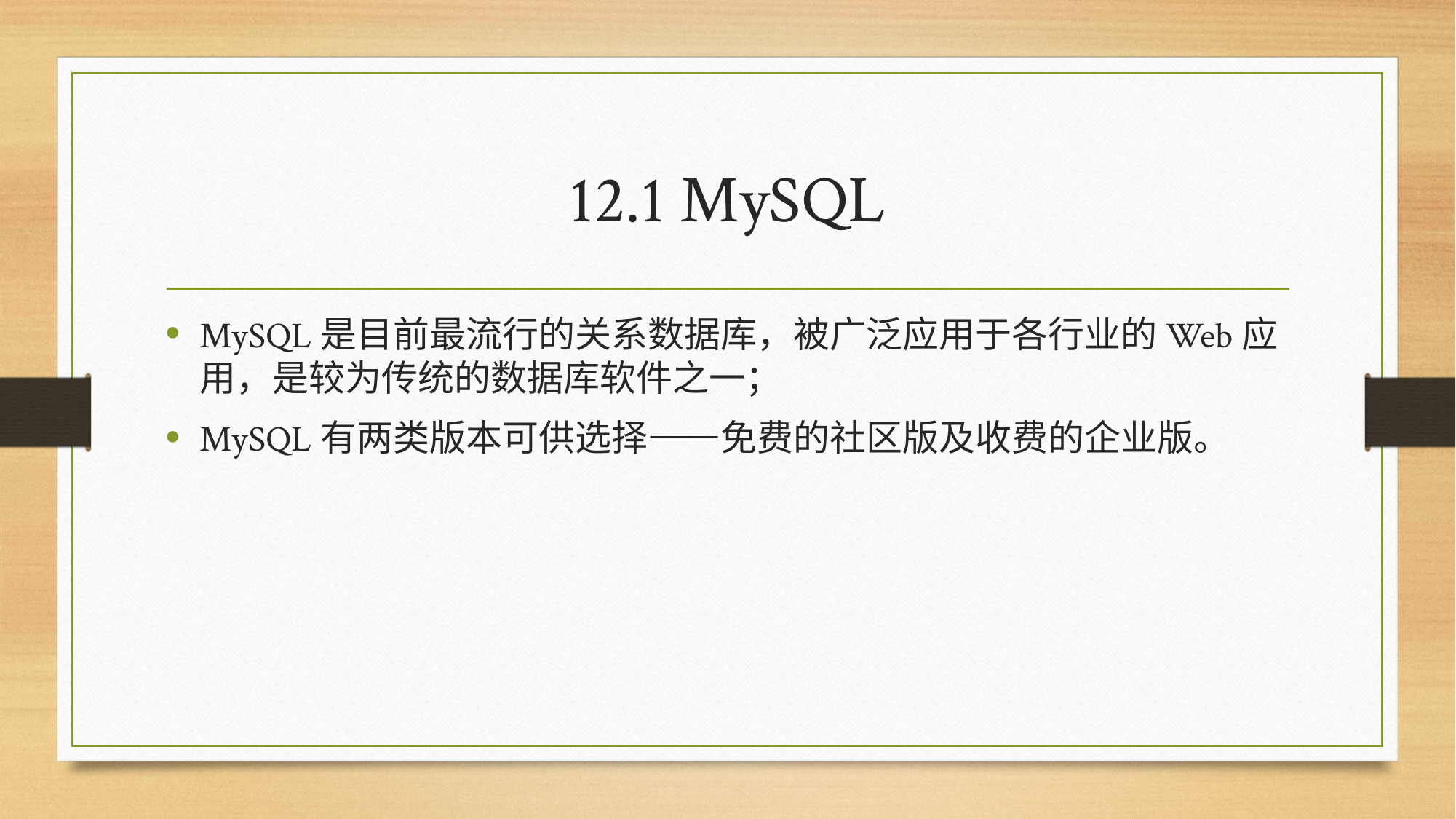

# 12.1 MySQL
MySQL是目前最流行的关系数据库，被广泛应用于各行业的Web应用，是较为传统的数据库软件之一；
MySQL有两类版本可供选择——免费的社区版及收费的企业版。